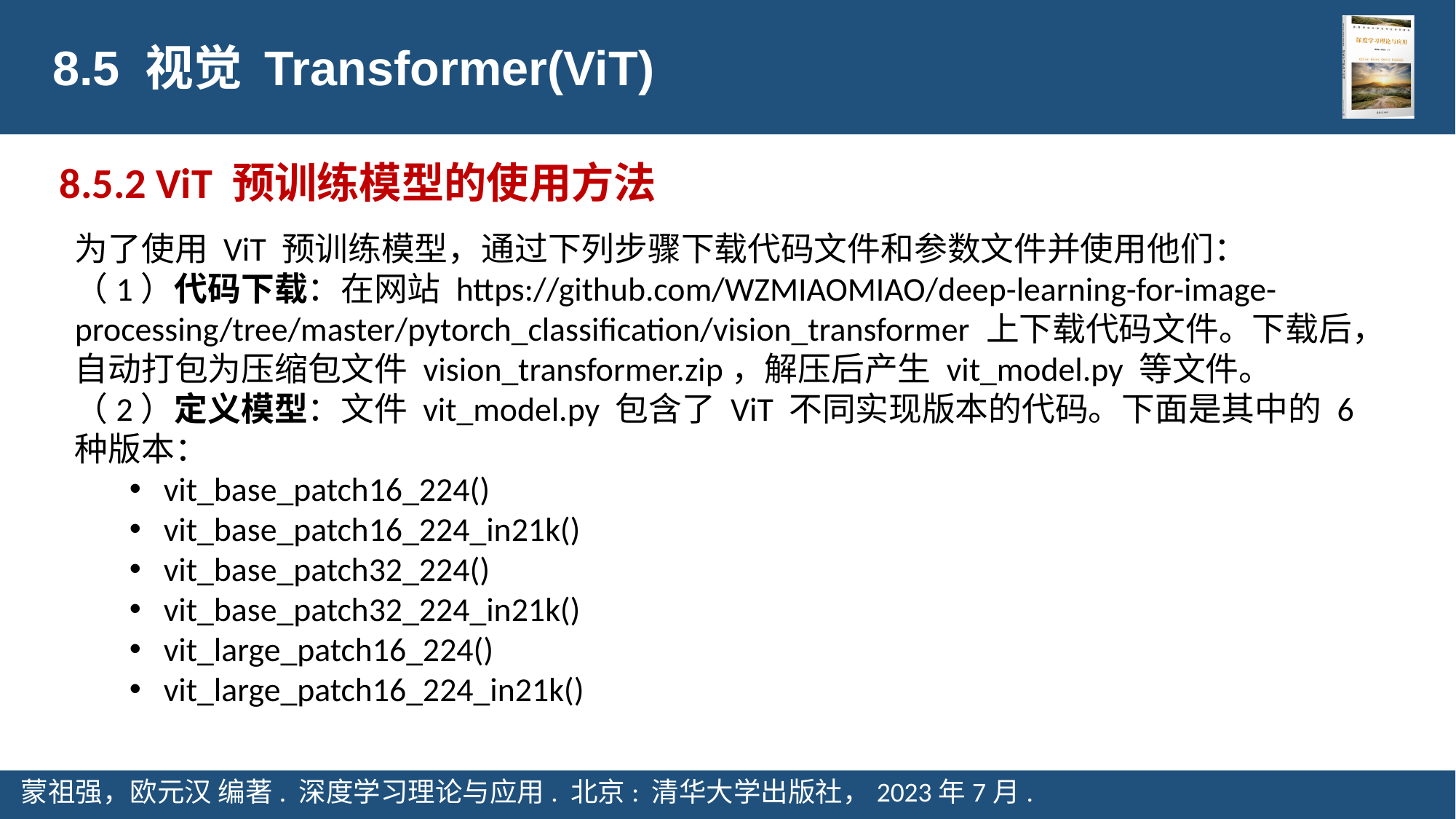

8.5 视觉 Transformer(ViT)
8.5.2 ViT 预训练模型的使用方法
为了使用 ViT 预训练模型，通过下列步骤下载代码文件和参数文件并使用他们：
（1）代码下载：在网站 https://github.com/WZMIAOMIAO/deep-learning-for-image-processing/tree/master/pytorch_classification/vision_transformer 上下载代码文件。下载后，自动打包为压缩包文件 vision_transformer.zip，解压后产生 vit_model.py 等文件。
（2）定义模型：文件 vit_model.py 包含了 ViT 不同实现版本的代码。下面是其中的 6 种版本：
vit_base_patch16_224()
vit_base_patch16_224_in21k()
vit_base_patch32_224()
vit_base_patch32_224_in21k()
vit_large_patch16_224()
vit_large_patch16_224_in21k()